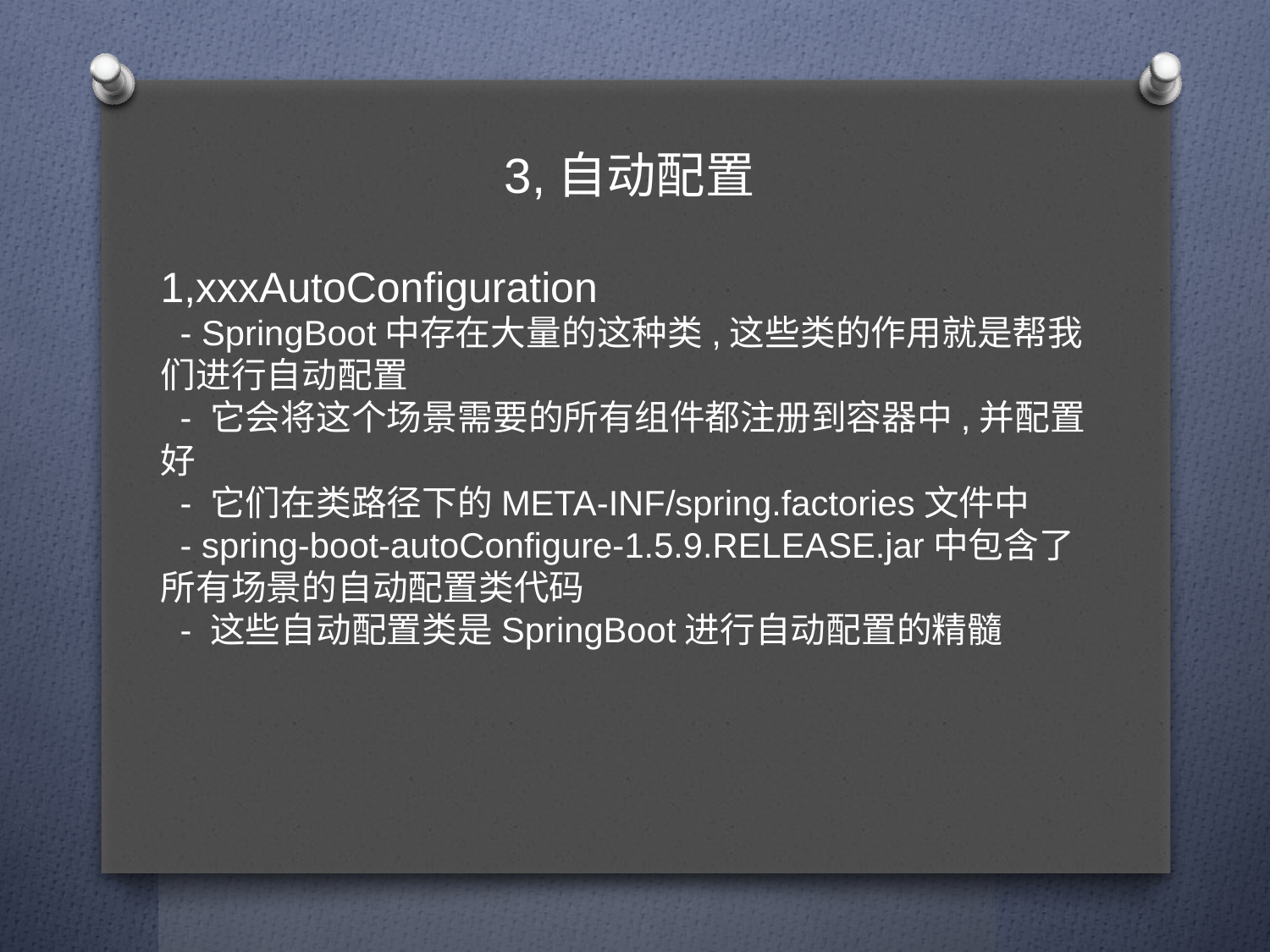

3,自动配置
1,xxxAutoConfiguration
  - SpringBoot中存在大量的这种类,这些类的作用就是帮我们进行自动配置
  - 它会将这个场景需要的所有组件都注册到容器中,并配置好
  - 它们在类路径下的META-INF/spring.factories文件中
  - spring-boot-autoConfigure-1.5.9.RELEASE.jar中包含了所有场景的自动配置类代码
  - 这些自动配置类是SpringBoot进行自动配置的精髓